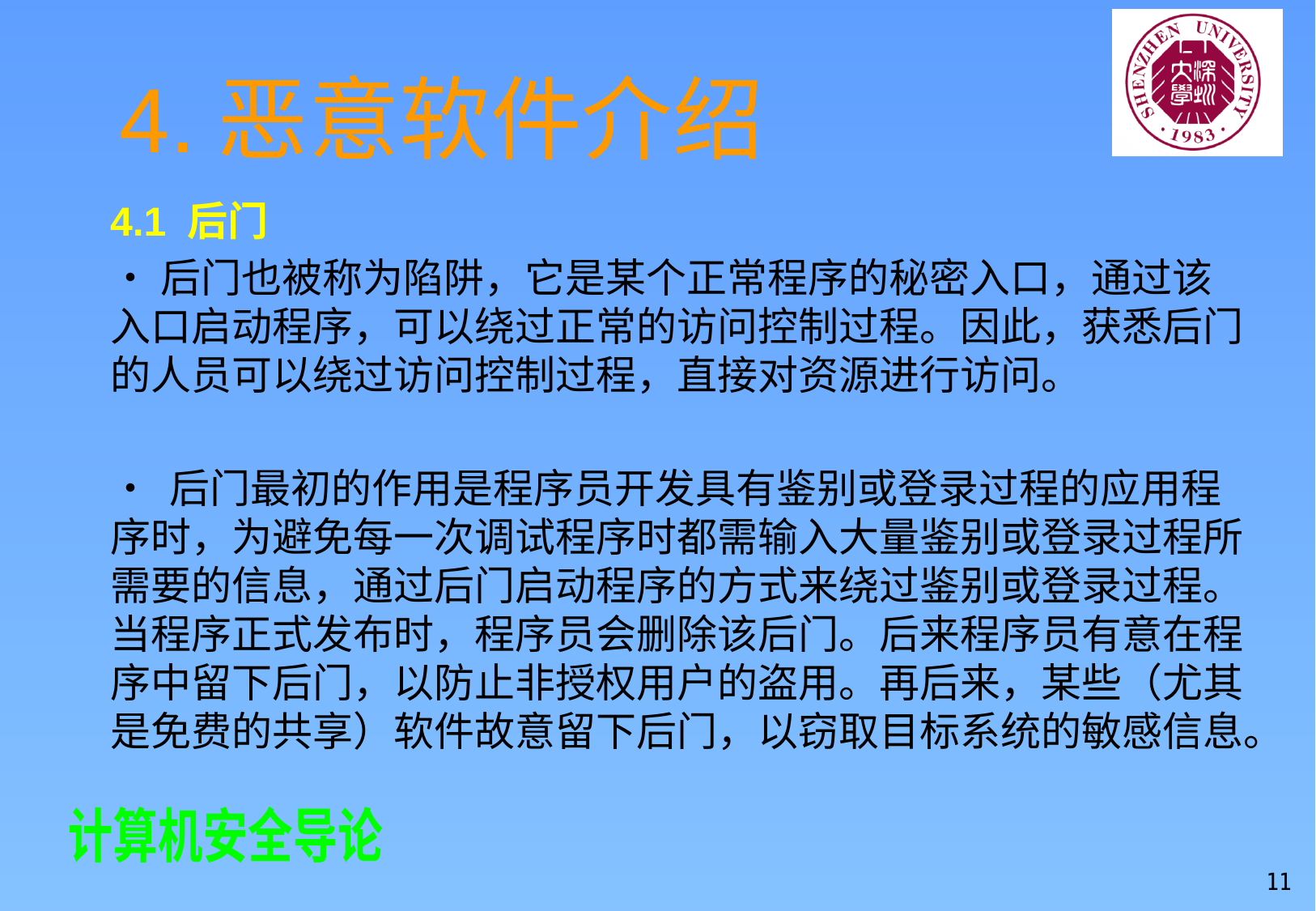

# 4.恶意软件介绍
4.1 后门
•后门也被称为陷阱，它是某个正常程序的秘密入口，通过该入口启动程序，可以绕过正常的访问控制过程。因此，获悉后门的人员可以绕过访问控制过程，直接对资源进行访问。

• 后门最初的作用是程序员开发具有鉴别或登录过程的应用程序时，为避免每一次调试程序时都需输入大量鉴别或登录过程所需要的信息，通过后门启动程序的方式来绕过鉴别或登录过程。当程序正式发布时，程序员会删除该后门。后来程序员有意在程序中留下后门，以防止非授权用户的盗用。再后来，某些（尤其是免费的共享）软件故意留下后门，以窃取目标系统的敏感信息。

11